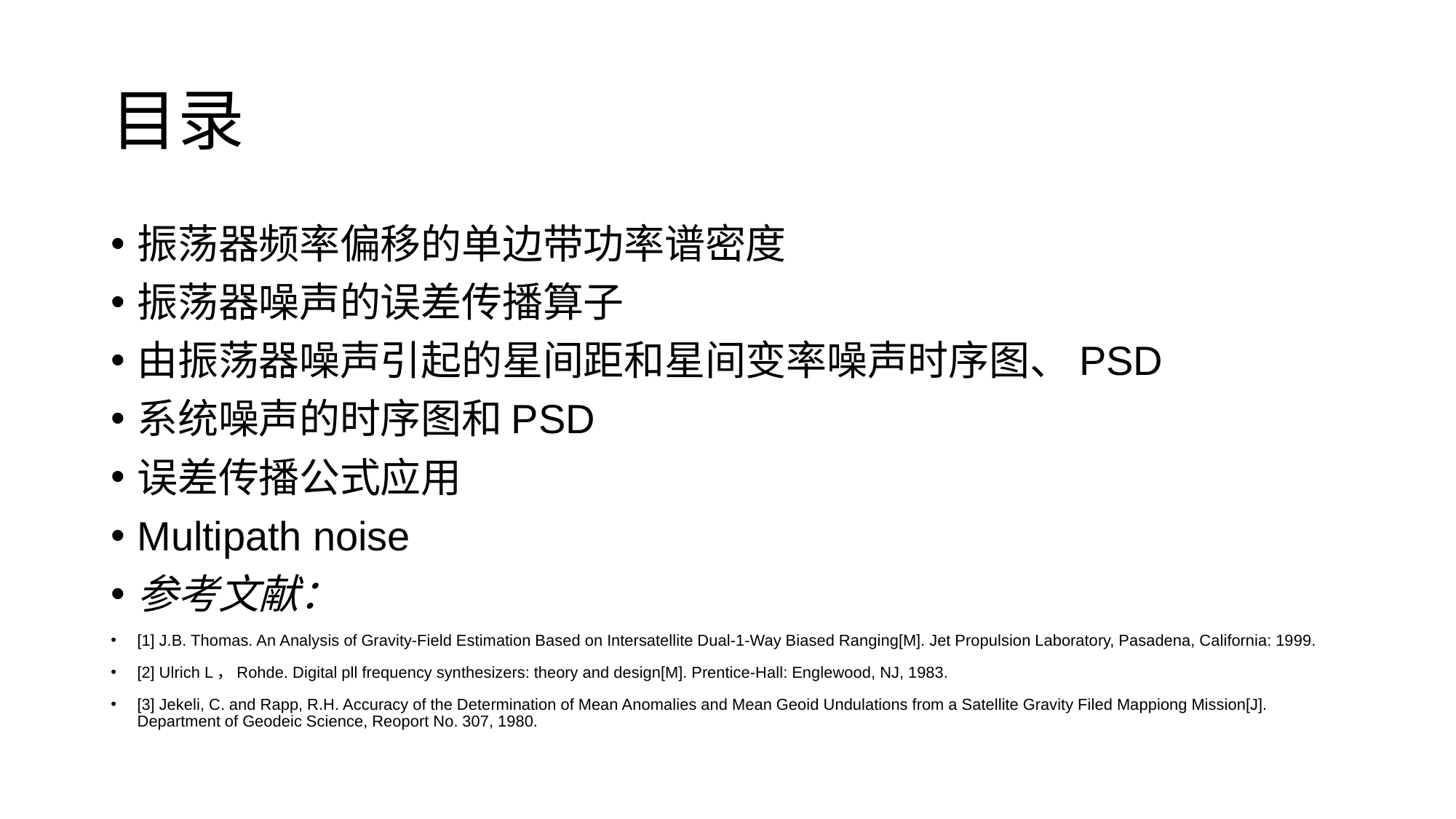

# 目录
振荡器频率偏移的单边带功率谱密度
振荡器噪声的误差传播算子
由振荡器噪声引起的星间距和星间变率噪声时序图、PSD
系统噪声的时序图和PSD
误差传播公式应用
Multipath noise
参考文献：
[1] J.B. Thomas. An Analysis of Gravity-Field Estimation Based on Intersatellite Dual-1-Way Biased Ranging[M]. Jet Propulsion Laboratory, Pasadena, California: 1999.
[2] Ulrich L，Rohde. Digital pll frequency synthesizers: theory and design[M]. Prentice-Hall: Englewood, NJ, 1983.
[3] Jekeli, C. and Rapp, R.H. Accuracy of the Determination of Mean Anomalies and Mean Geoid Undulations from a Satellite Gravity Filed Mappiong Mission[J]. Department of Geodeic Science, Reoport No. 307, 1980.